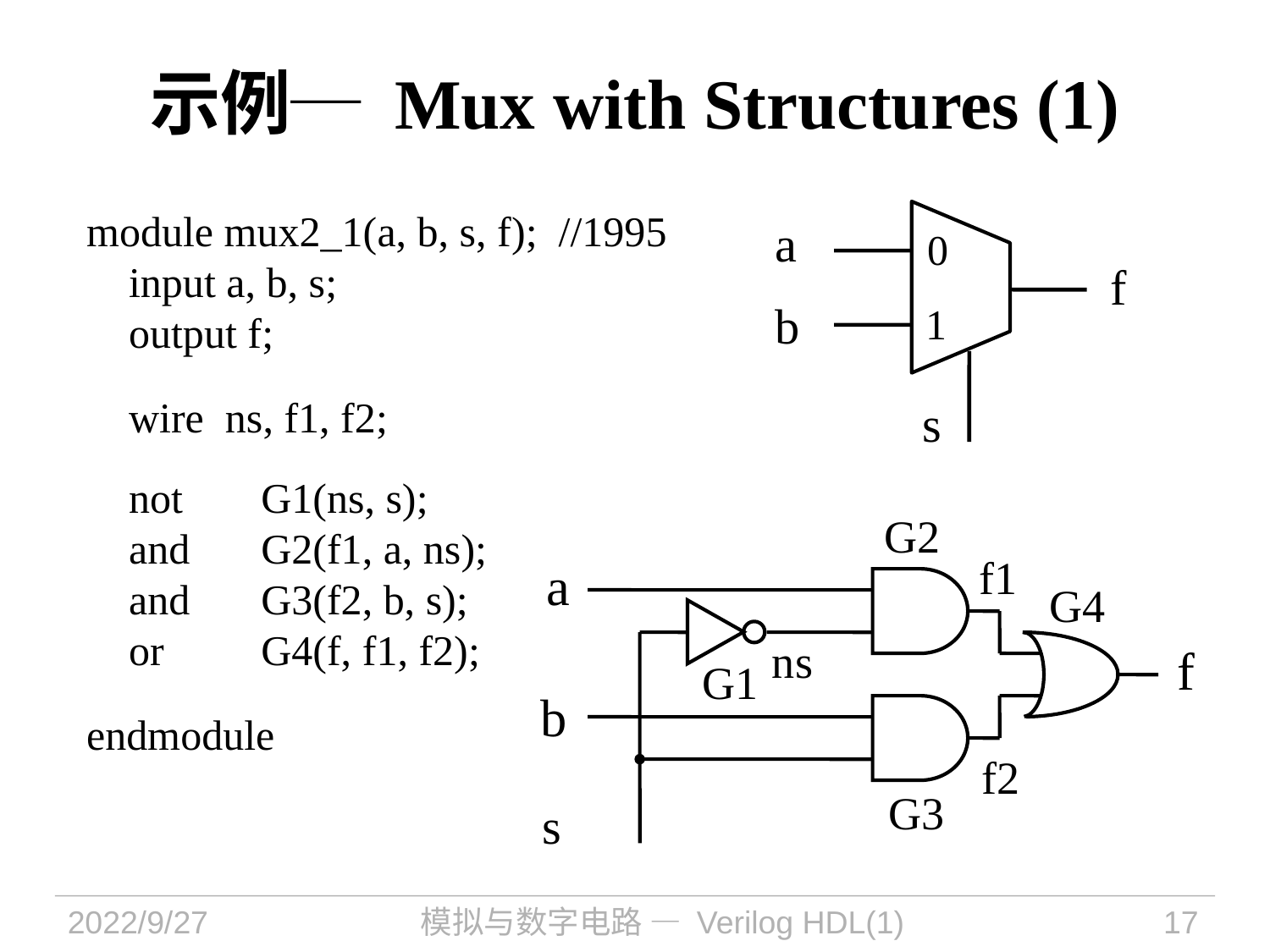

# 示例─ Mux with Structures (1)
module mux2_1(a, b, s, f);  //1995
    input a, b, s;
    output f;

    wire  ns, f1, f2;

    not	G1(ns, s);
    and	G2(f1, a, ns);
    and	G3(f2, b, s);
    or	G4(f, f1, f2);

endmodule

a
0

f

b

1

s
G2
f1
a

G4

ns
f

G1

b

f2

G3
s
2022/9/27
模拟与数字电路 — Verilog HDL(1)
17